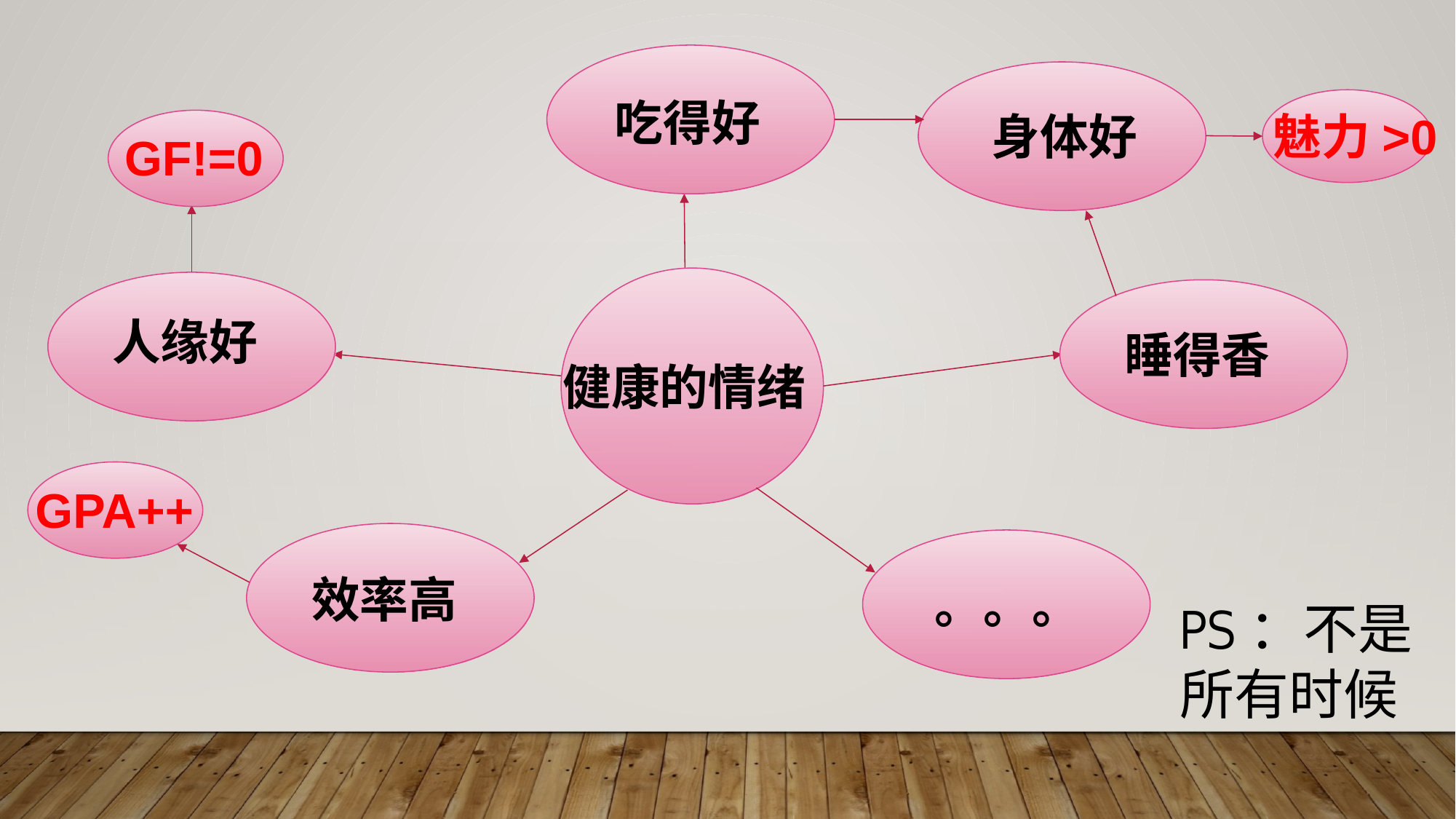

吃得好

身体好
魅力>0

GF!=0

人缘好
睡得香
健康的情绪

GPA++

效率高
。。。
PS：不是所有时候